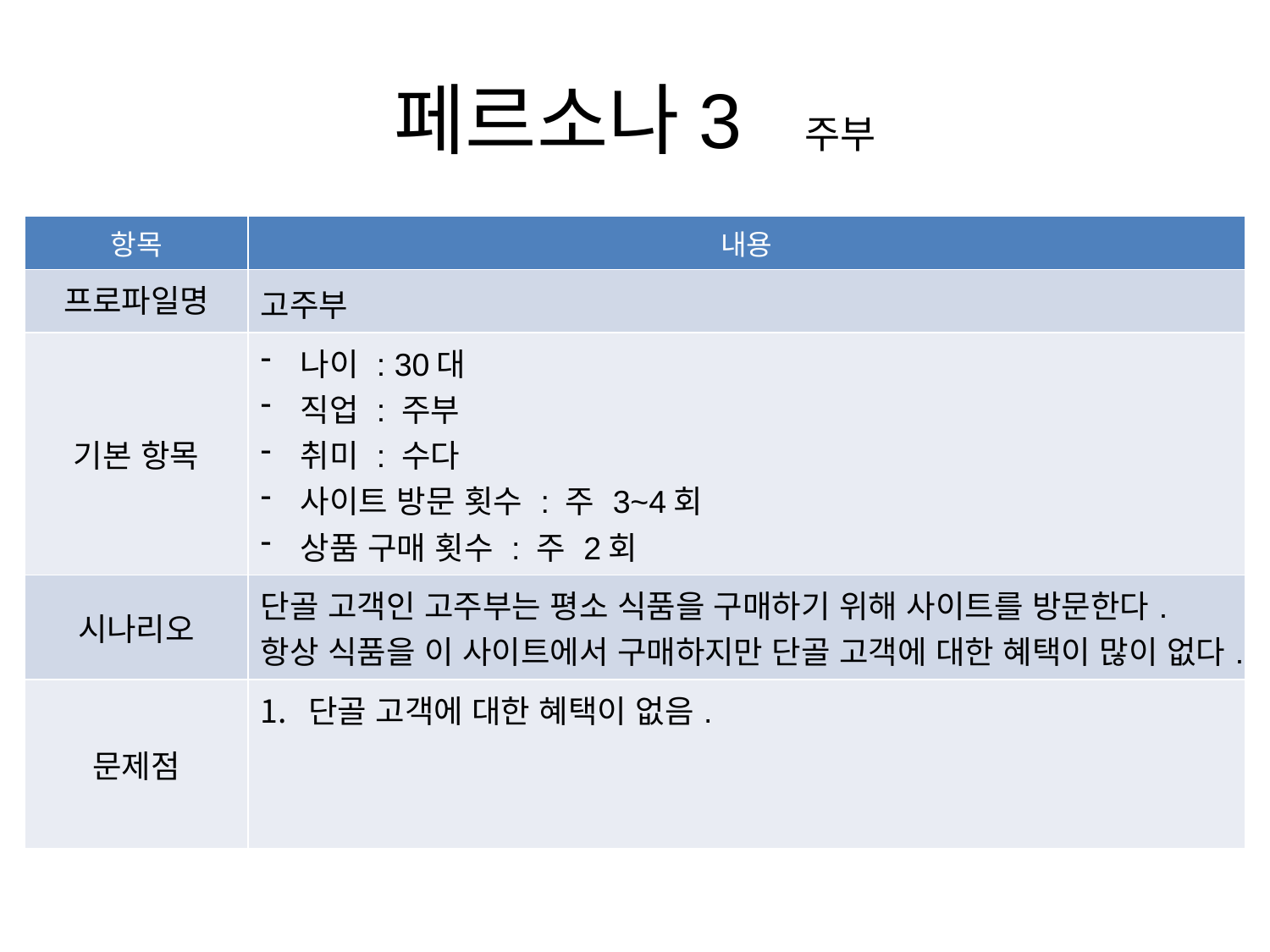

# 페르소나3   주부
| 항목 | 내용 |
| --- | --- |
| 프로파일명 | 고주부 |
| 기본 항목 | 나이 : 30대 직업 : 주부 취미 : 수다 사이트 방문 횟수 : 주 3~4회 상품 구매 횟수 : 주 2회 |
| 시나리오 | 단골 고객인 고주부는 평소 식품을 구매하기 위해 사이트를 방문한다. 항상 식품을 이 사이트에서 구매하지만 단골 고객에 대한 혜택이 많이 없다. |
| 문제점 | 단골 고객에 대한 혜택이 없음. |